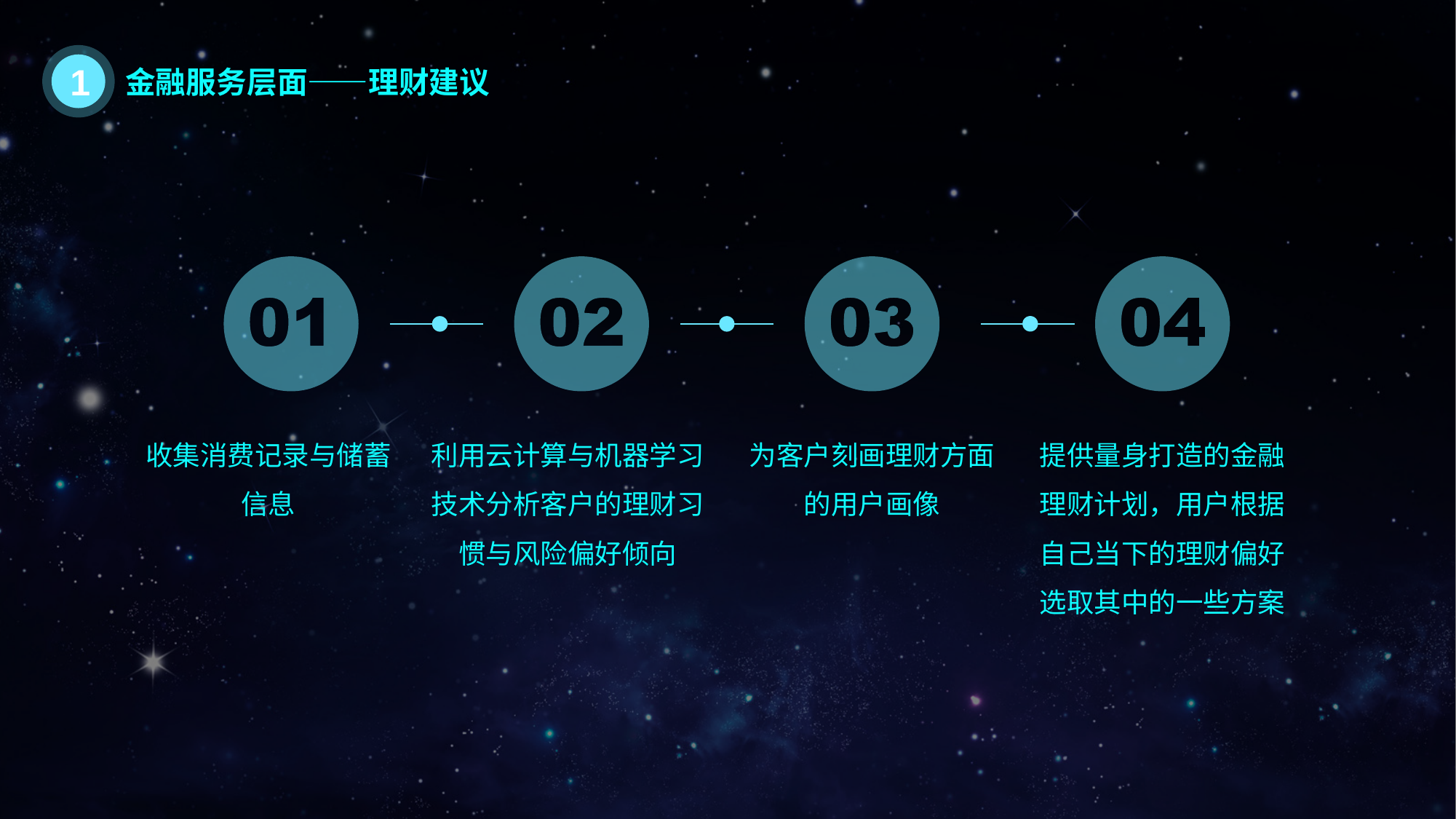

1
金融服务层面——理财建议

收集消费记录与储蓄信息

利用云计算与机器学习技术分析客户的理财习惯与风险偏好倾向

为客户刻画理财方面的用户画像

提供量身打造的金融理财计划，用户根据自己当下的理财偏好选取其中的一些方案